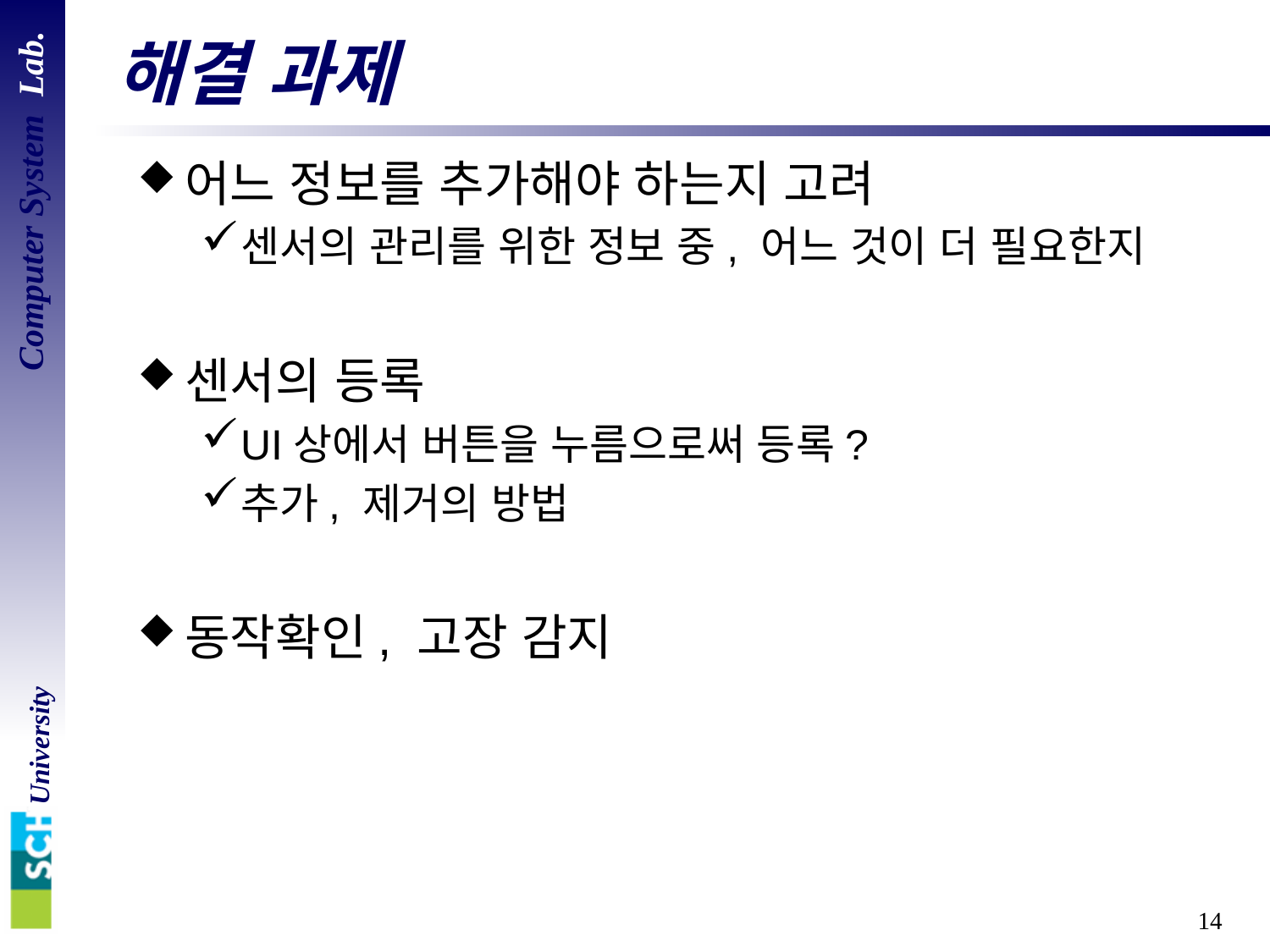

# 해결 과제
어느 정보를 추가해야 하는지 고려
센서의 관리를 위한 정보 중, 어느 것이 더 필요한지

센서의 등록
UI상에서 버튼을 누름으로써 등록?
추가, 제거의 방법

동작확인, 고장 감지